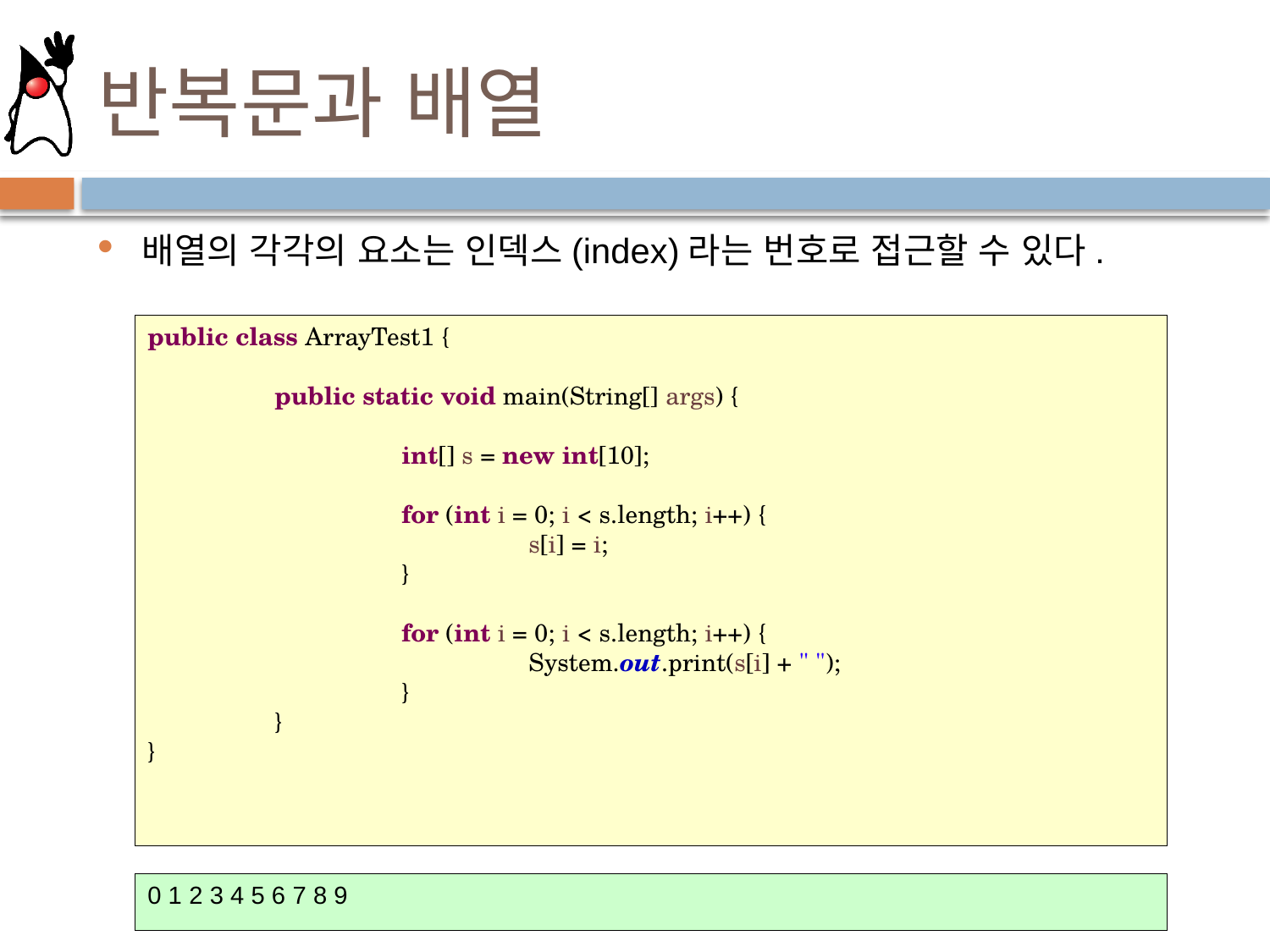

# 반복문과 배열
배열의 각각의 요소는 인덱스(index)라는 번호로 접근할 수 있다.
public class ArrayTest1 {

	public static void main(String[] args) {

		int[] s = new int[10];

		for (int i = 0; i < s.length; i++) {
			s[i] = i;
		}

		for (int i = 0; i < s.length; i++) {
			System.out.print(s[i] + " ");
		}
	}
}
0 1 2 3 4 5 6 7 8 9